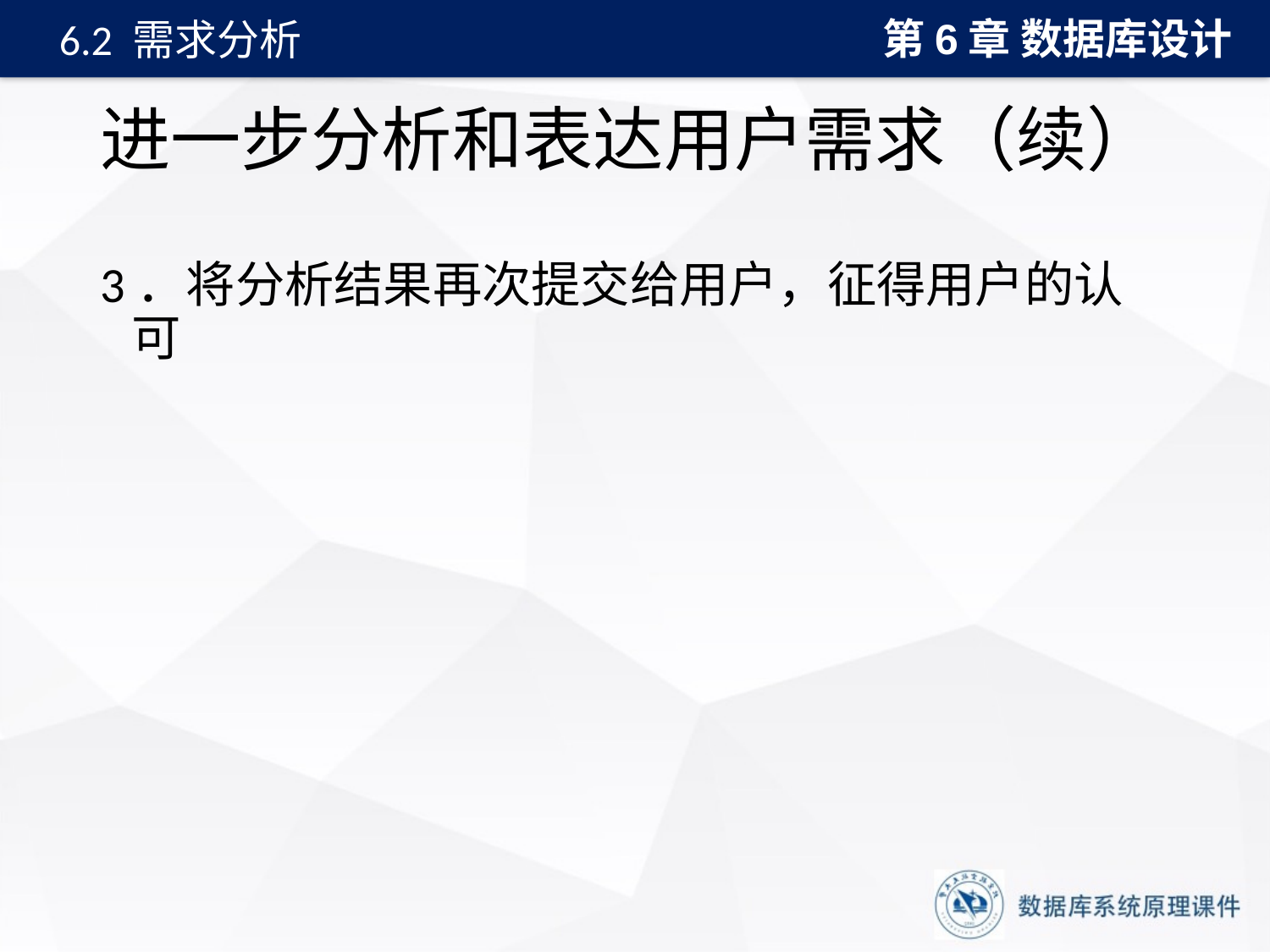

第6章 数据库设计
6.2 需求分析
# 进一步分析和表达用户需求（续）
3．将分析结果再次提交给用户，征得用户的认可